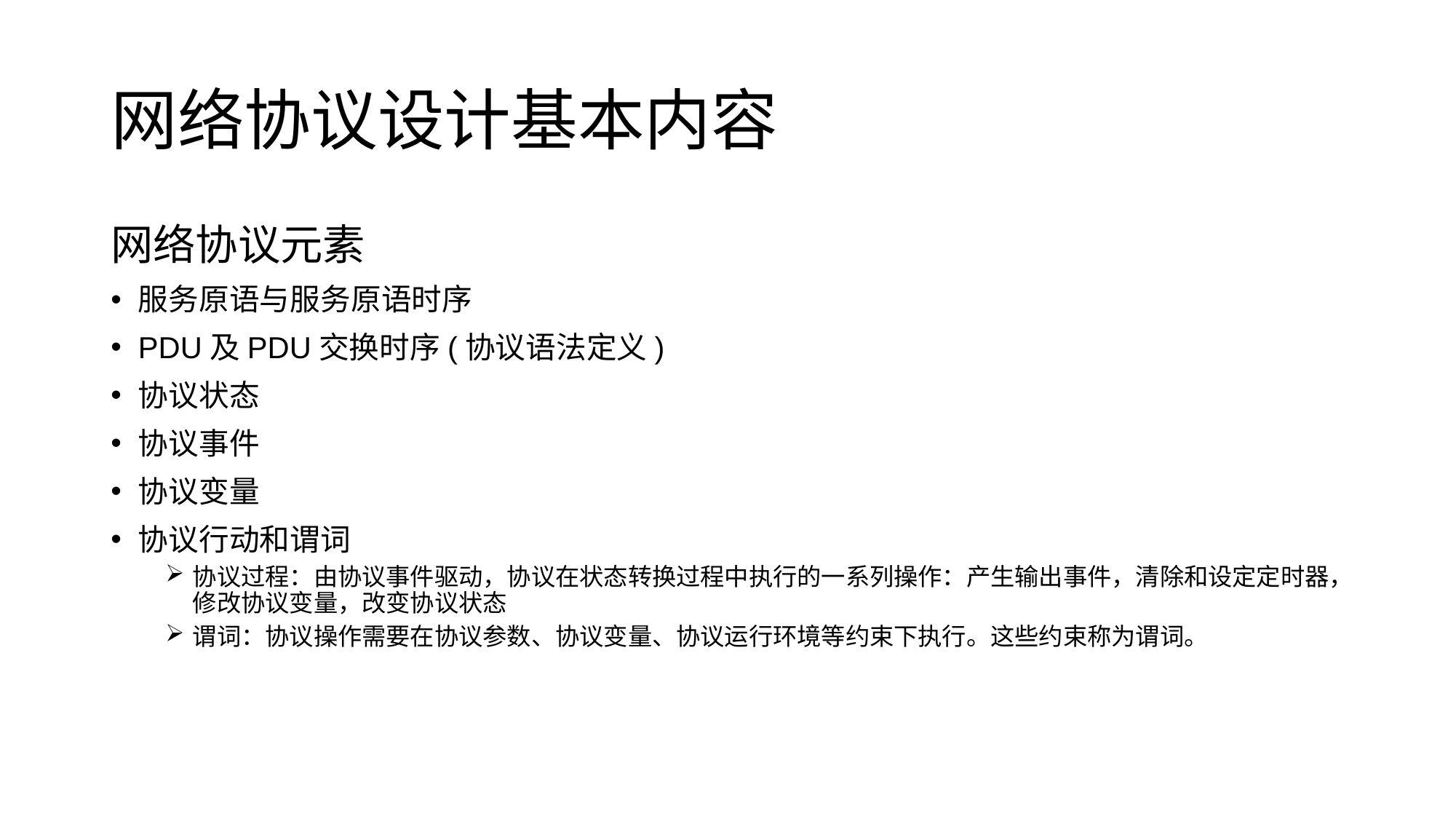

# 网络协议设计基本内容
网络协议元素
服务原语与服务原语时序
PDU及PDU交换时序(协议语法定义)
协议状态
协议事件
协议变量
协议行动和谓词
协议过程：由协议事件驱动，协议在状态转换过程中执行的一系列操作：产生输出事件，清除和设定定时器，修改协议变量，改变协议状态
谓词：协议操作需要在协议参数、协议变量、协议运行环境等约束下执行。这些约束称为谓词。